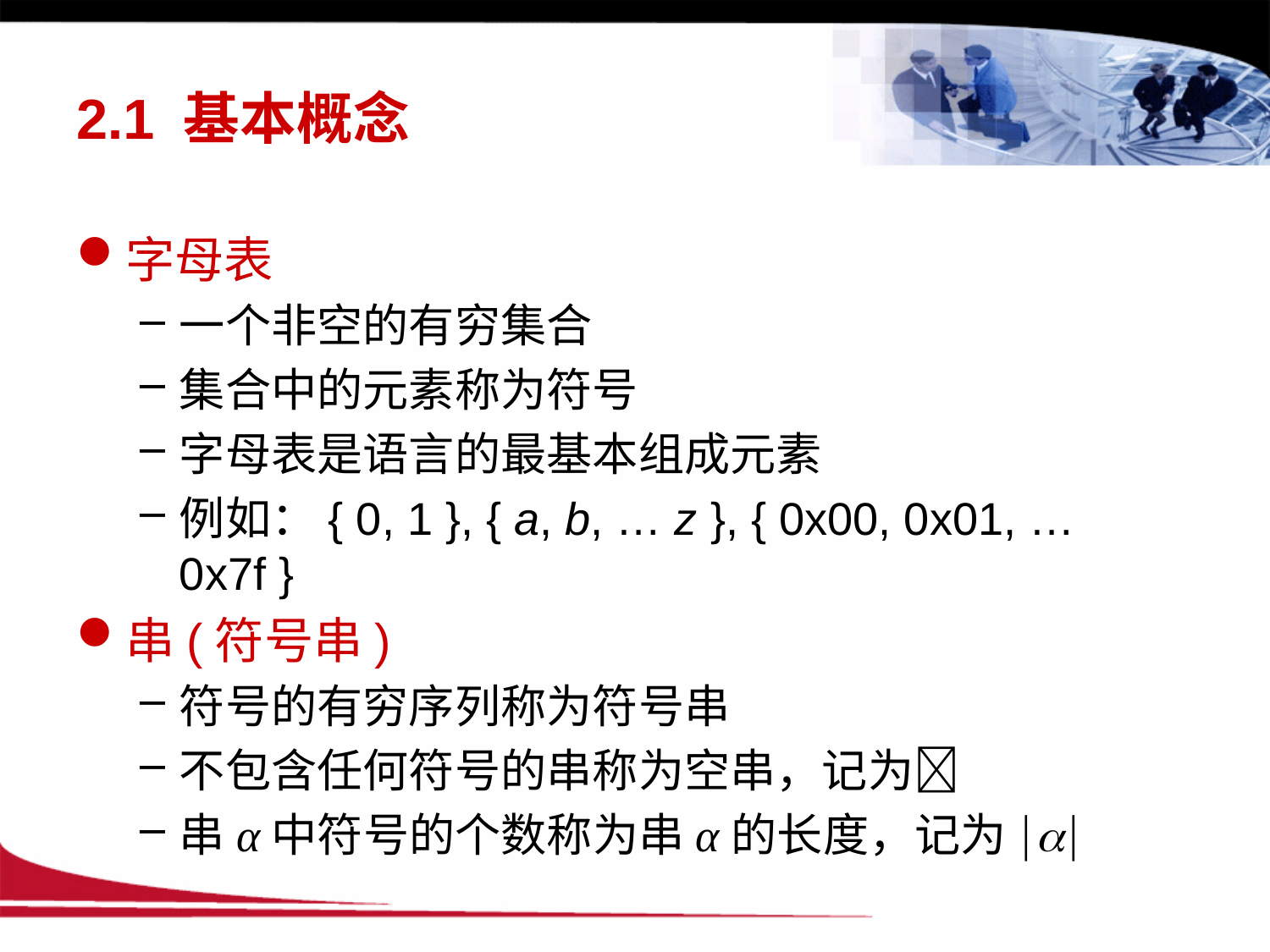

# 2.1 基本概念
字母表
一个非空的有穷集合
集合中的元素称为符号
字母表是语言的最基本组成元素
例如：{ 0, 1 }, { a, b, … z }, { 0x00, 0x01, … 0x7f }
串(符号串)
符号的有穷序列称为符号串
不包含任何符号的串称为空串，记为ε
串α中符号的个数称为串α的长度，记为|α|